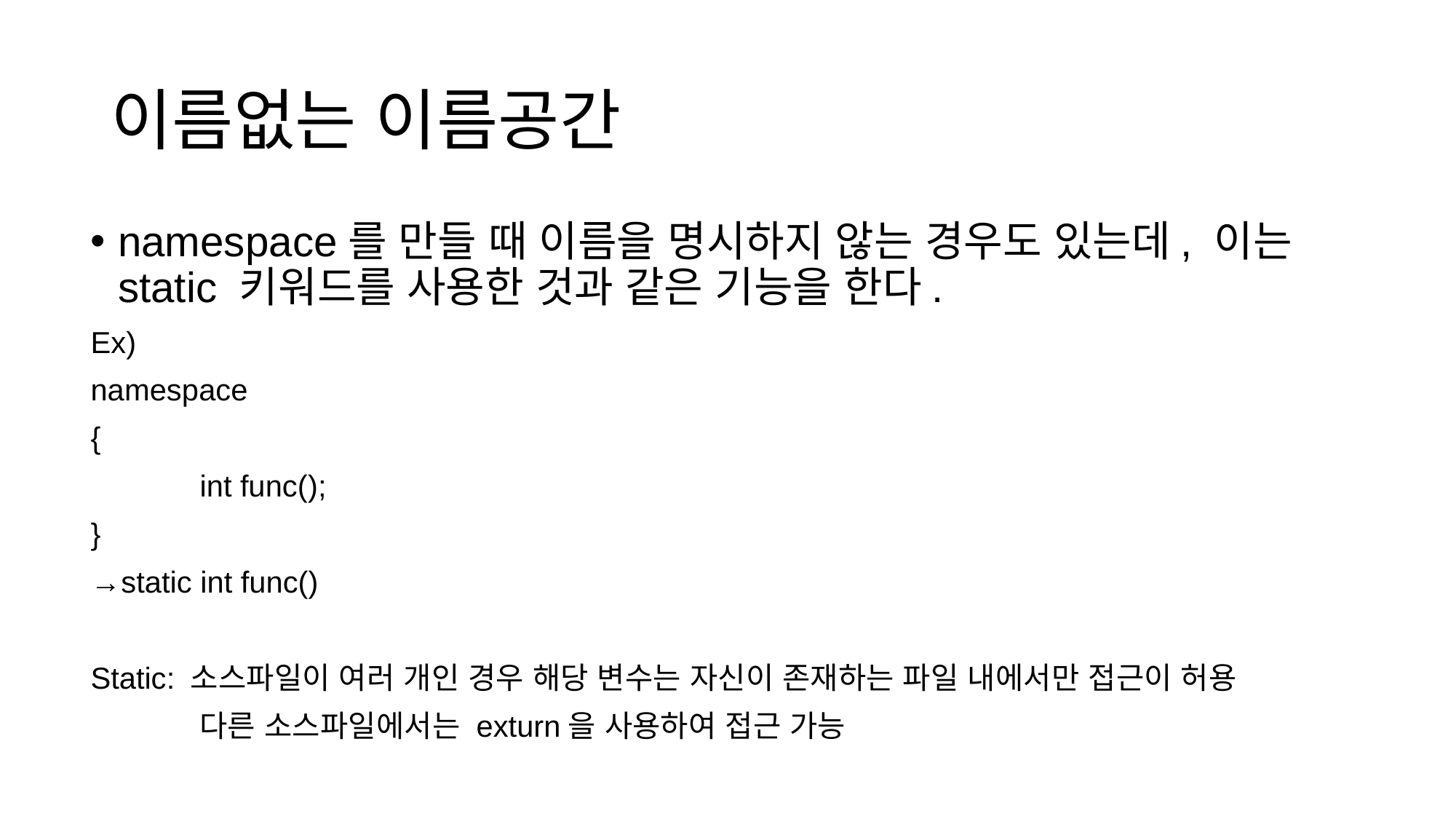

# 이름없는 이름공간
namespace를 만들 때 이름을 명시하지 않는 경우도 있는데, 이는 static 키워드를 사용한 것과 같은 기능을 한다.
Ex)
namespace
{
	int func();
}
→static int func()

Static: 소스파일이 여러 개인 경우 해당 변수는 자신이 존재하는 파일 내에서만 접근이 허용
	다른 소스파일에서는 exturn을 사용하여 접근 가능